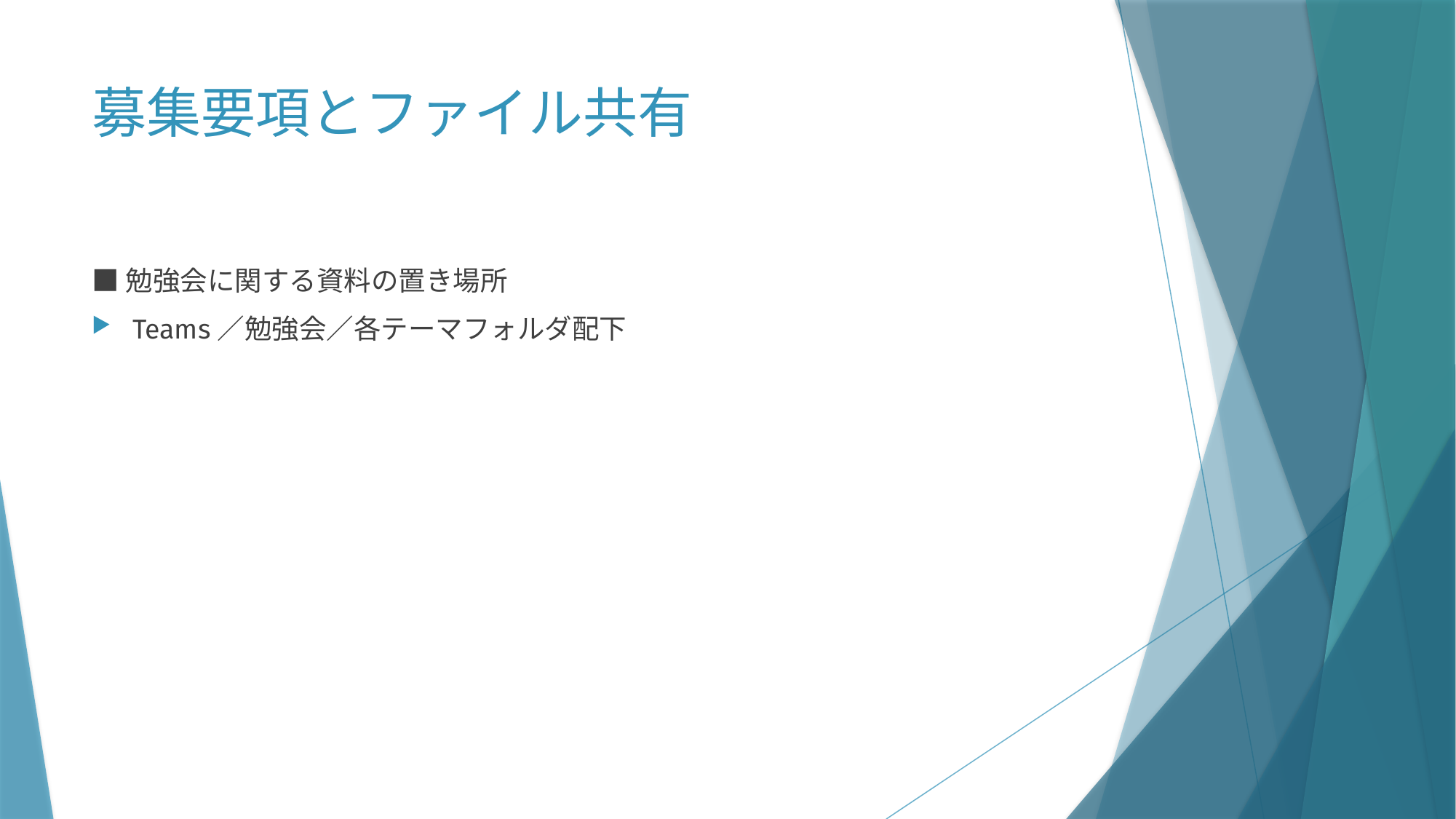

# 募集要項とファイル共有
■勉強会に関する資料の置き場所
Teams／勉強会／各テーマフォルダ配下